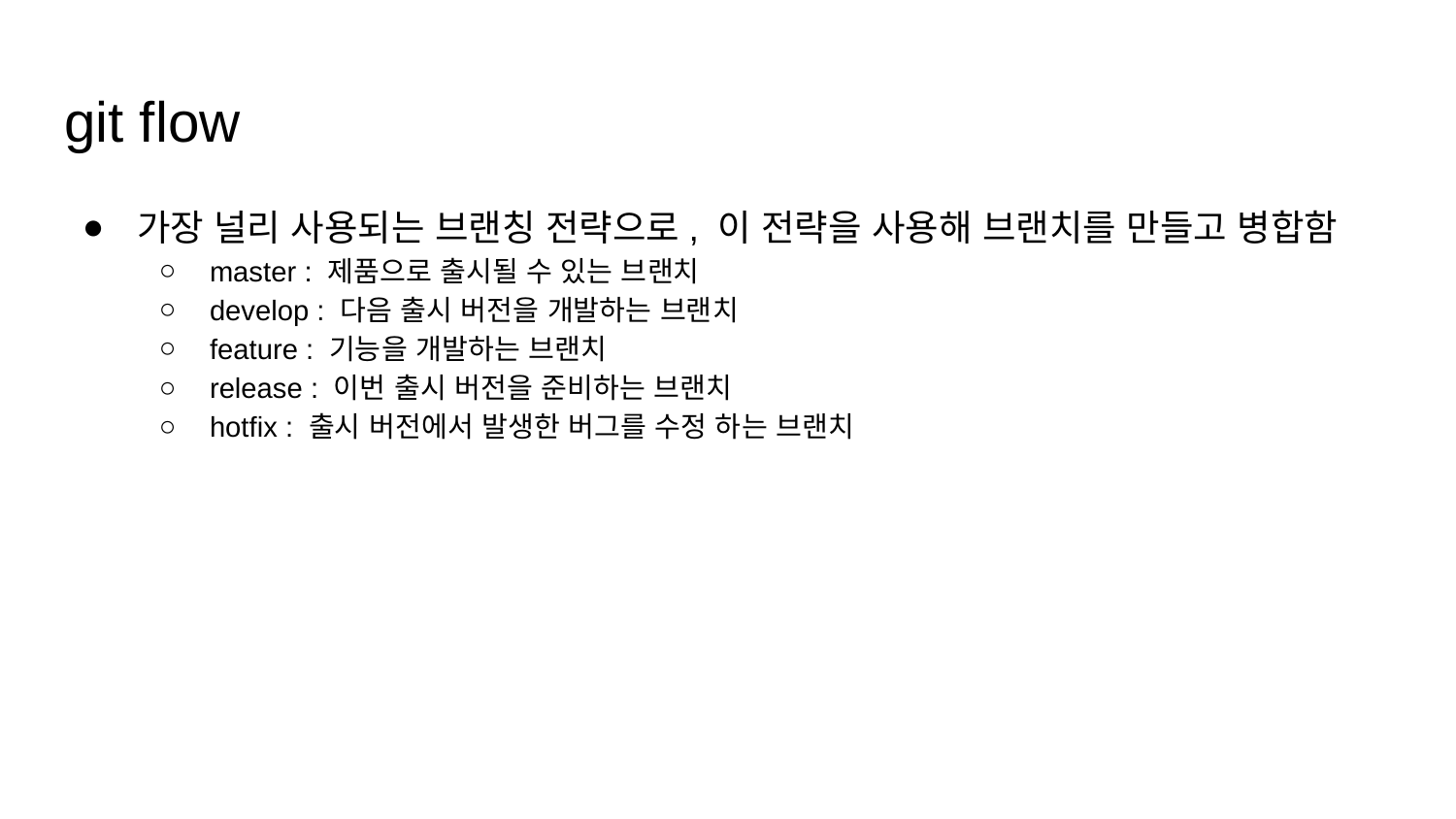

# git flow
가장 널리 사용되는 브랜칭 전략으로, 이 전략을 사용해 브랜치를 만들고 병합함
master : 제품으로 출시될 수 있는 브랜치
develop : 다음 출시 버전을 개발하는 브랜치
feature : 기능을 개발하는 브랜치
release : 이번 출시 버전을 준비하는 브랜치
hotfix : 출시 버전에서 발생한 버그를 수정 하는 브랜치